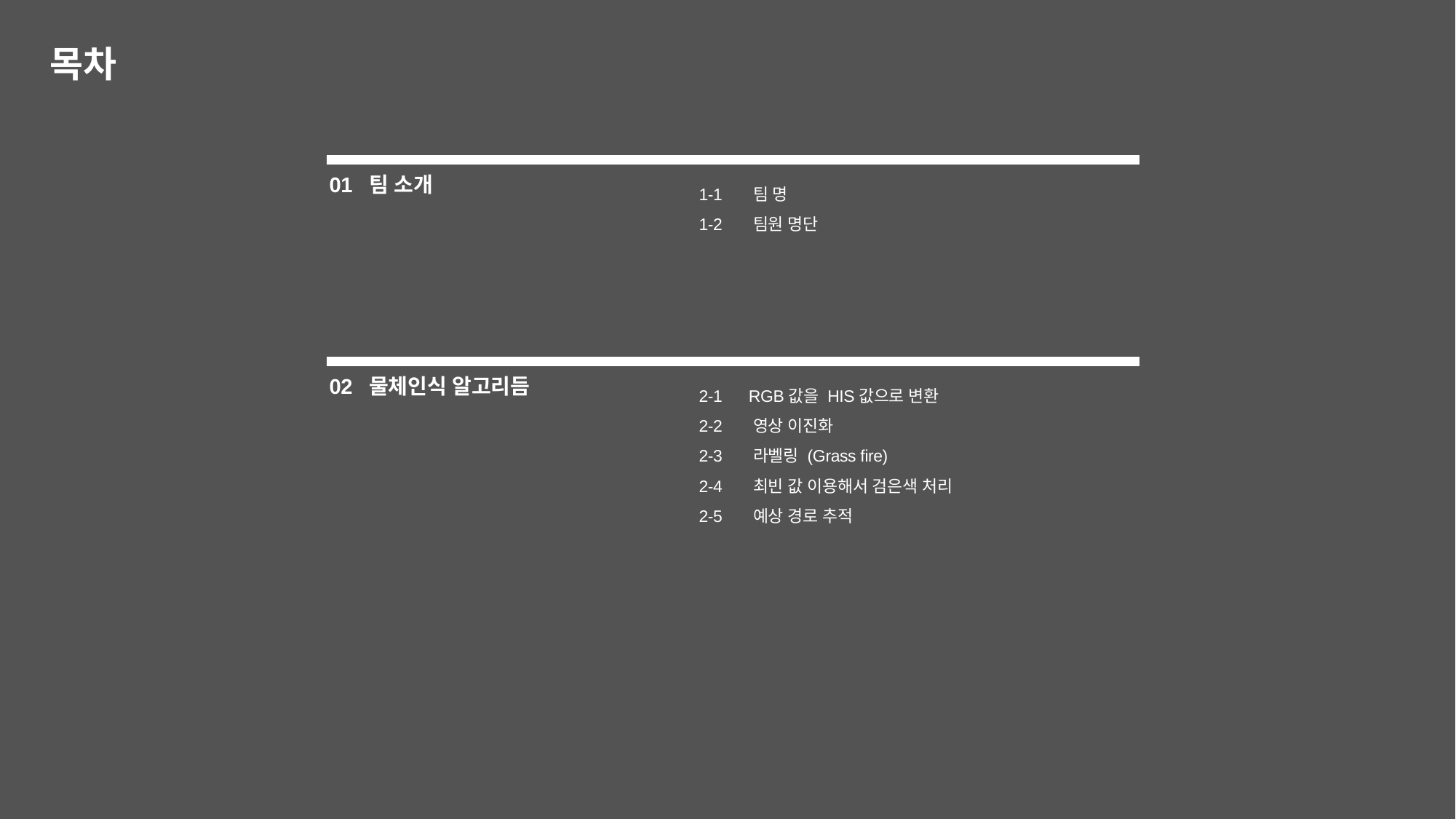

목차
01  팀 소개
1-1      팀 명
1-2      팀원 명단
02  물체인식 알고리듬
2-1      RGB값을 HIS값으로 변환
2-2      영상 이진화
2-3      라벨링 (Grass fire)
2-4      최빈 값 이용해서 검은색 처리
2-5      예상 경로 추적